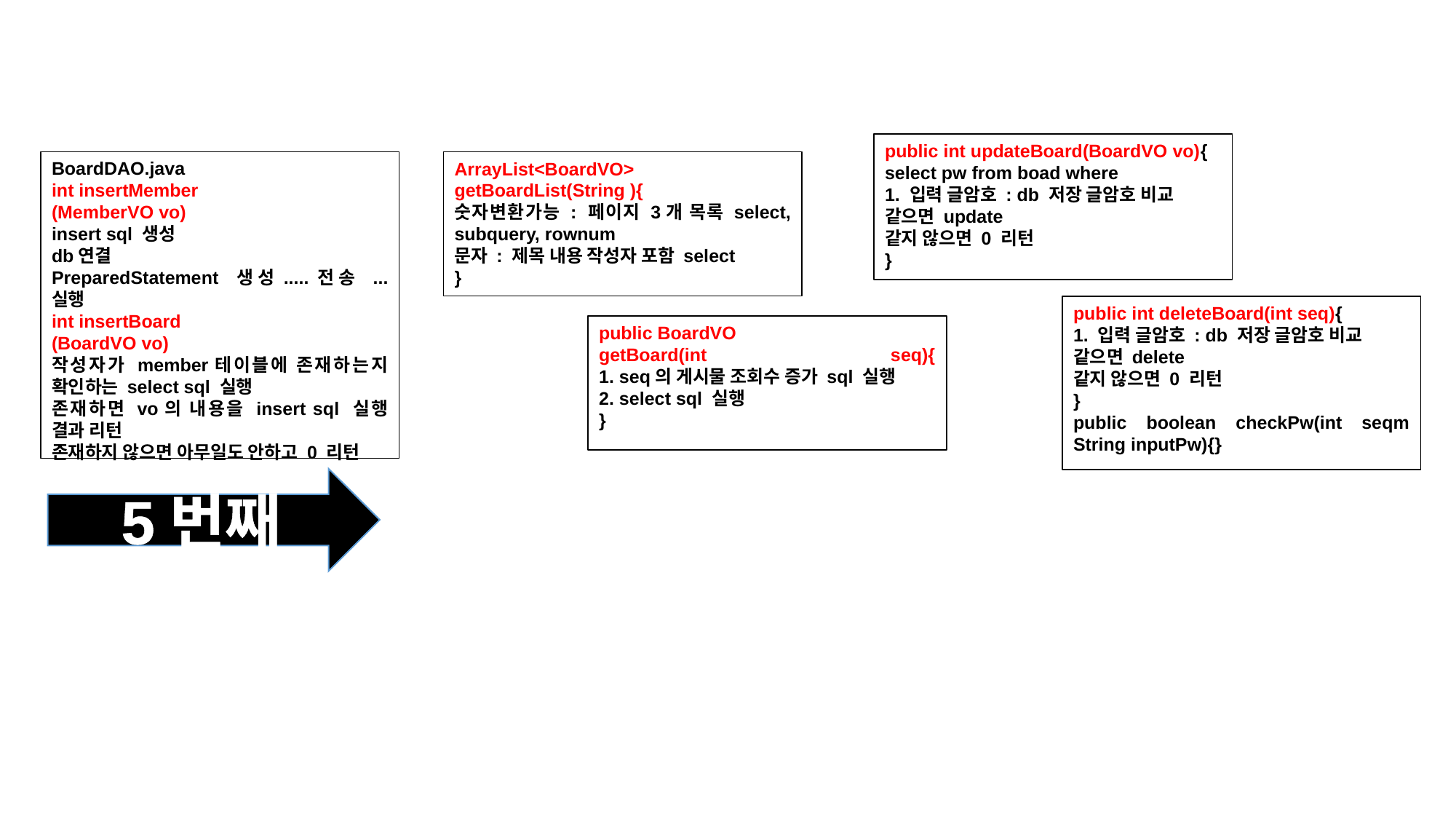

public int updateBoard(BoardVO vo){
select pw from boad where
1. 입력 글암호 : db 저장 글암호 비교
같으면 update
같지 않으면 0 리턴
}

BoardDAO.java
int insertMember
(MemberVO vo)
insert sql 생성
db연결
PreparedStatement 생성.....전송 ... 실행
int insertBoard
(BoardVO vo)
작성자가 member테이블에 존재하는지 확인하는 select sql 실행
존재하면 vo의 내용을 insert sql 실행 결과 리턴
존재하지 않으면 아무일도 안하고 0 리턴

ArrayList<BoardVO> getBoardList(String ){
숫자변환가능 : 페이지 3개 목록 select, subquery, rownum
문자 : 제목 내용 작성자 포함 select
}

public int deleteBoard(int seq){
1. 입력 글암호 : db 저장 글암호 비교
같으면 delete
같지 않으면 0 리턴
}
public boolean checkPw(int seqm String inputPw){}
public BoardVO
getBoard(int seq){
1. seq의 게시물 조회수 증가 sql 실행
2. select sql 실행
}
5번째